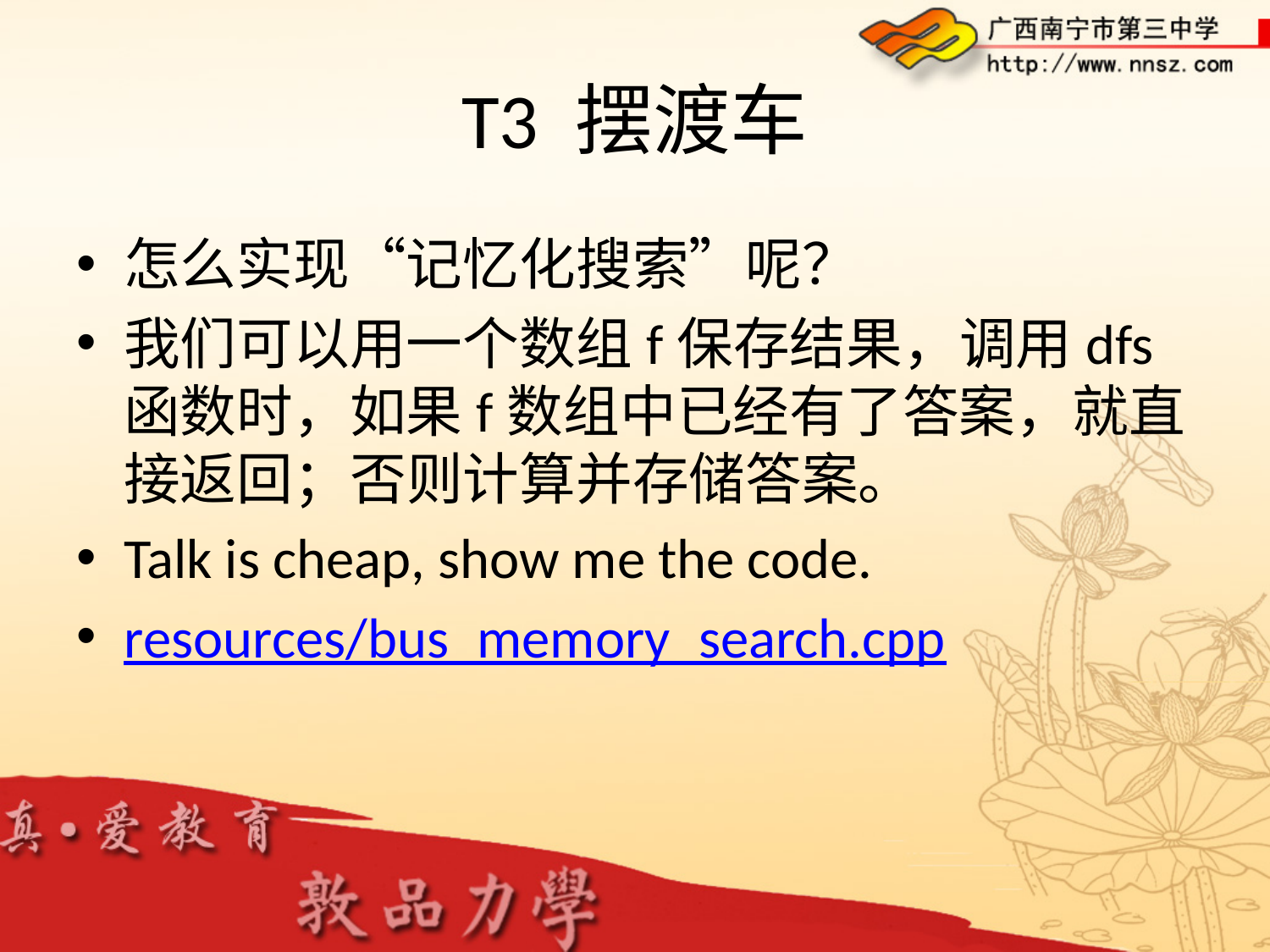

# T3 摆渡车
怎么实现“记忆化搜索”呢？
我们可以用一个数组f保存结果，调用dfs函数时，如果f数组中已经有了答案，就直接返回；否则计算并存储答案。
Talk is cheap, show me the code.
resources/bus_memory_search.cpp